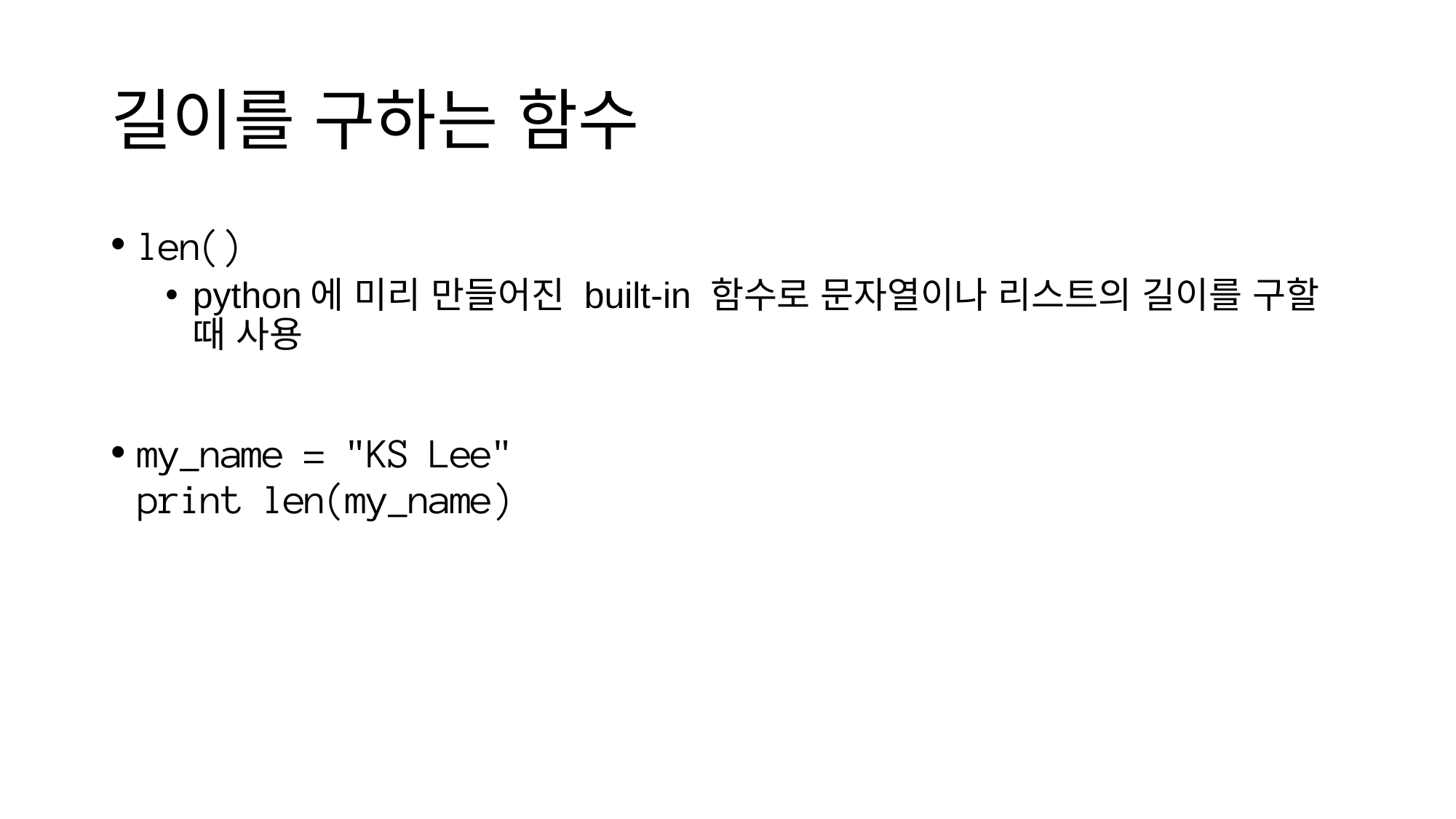

# 길이를 구하는 함수
len()
python에 미리 만들어진 built-in 함수로 문자열이나 리스트의 길이를 구할 때 사용

my_name = "KS Lee"
print len(my_name)